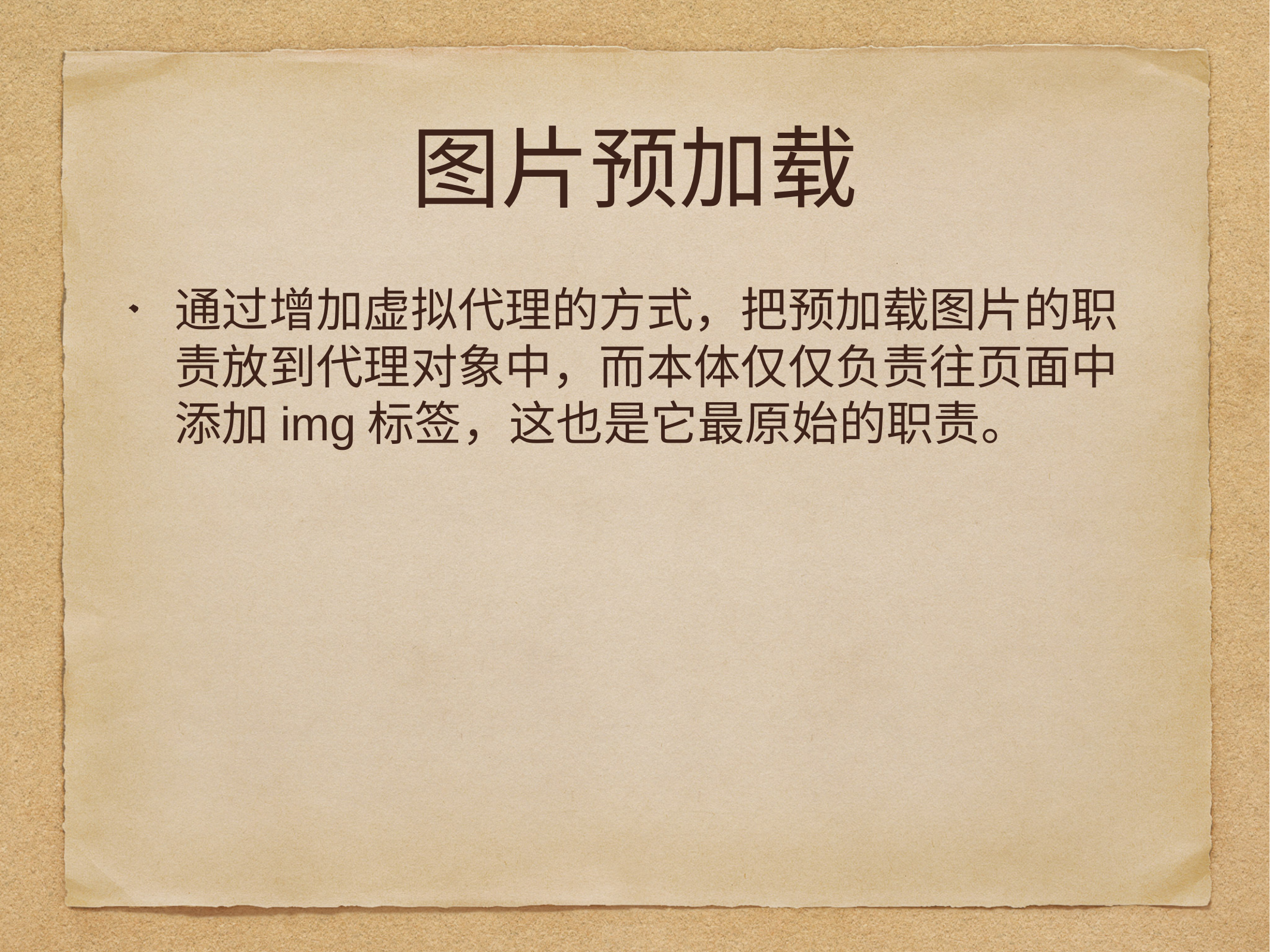

# 图片预加载
通过增加虚拟代理的方式，把预加载图片的职责放到代理对象中，而本体仅仅负责往页面中添加img标签，这也是它最原始的职责。